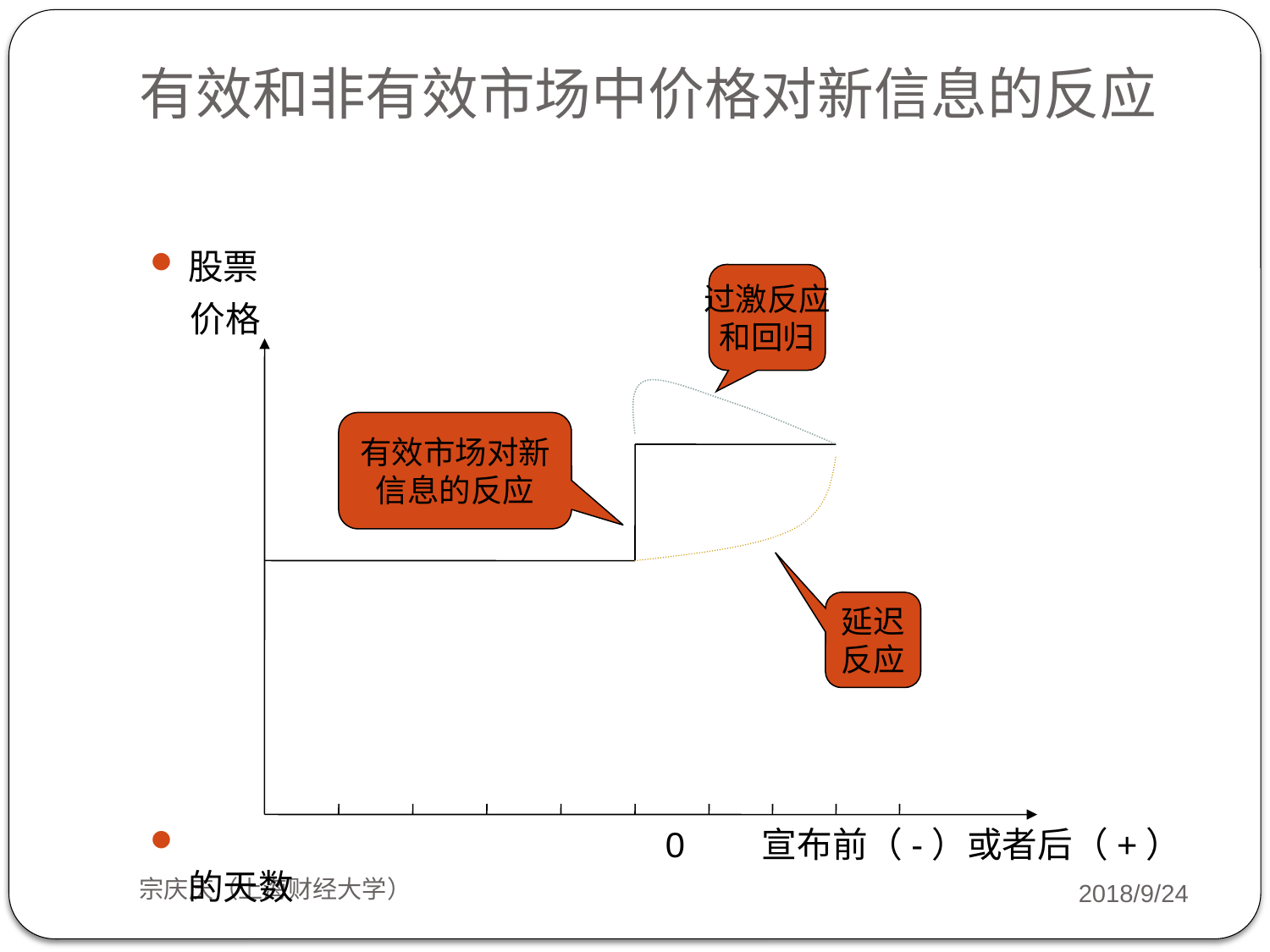

# 有效和非有效市场中价格对新信息的反应
股票
    价格

                                                 0       宣布前（-）或者后（+）的天数
过激反应
和回归

有效市场对新
信息的反应

延迟
反应

宗庆庆（上海财经大学）
2018/9/24